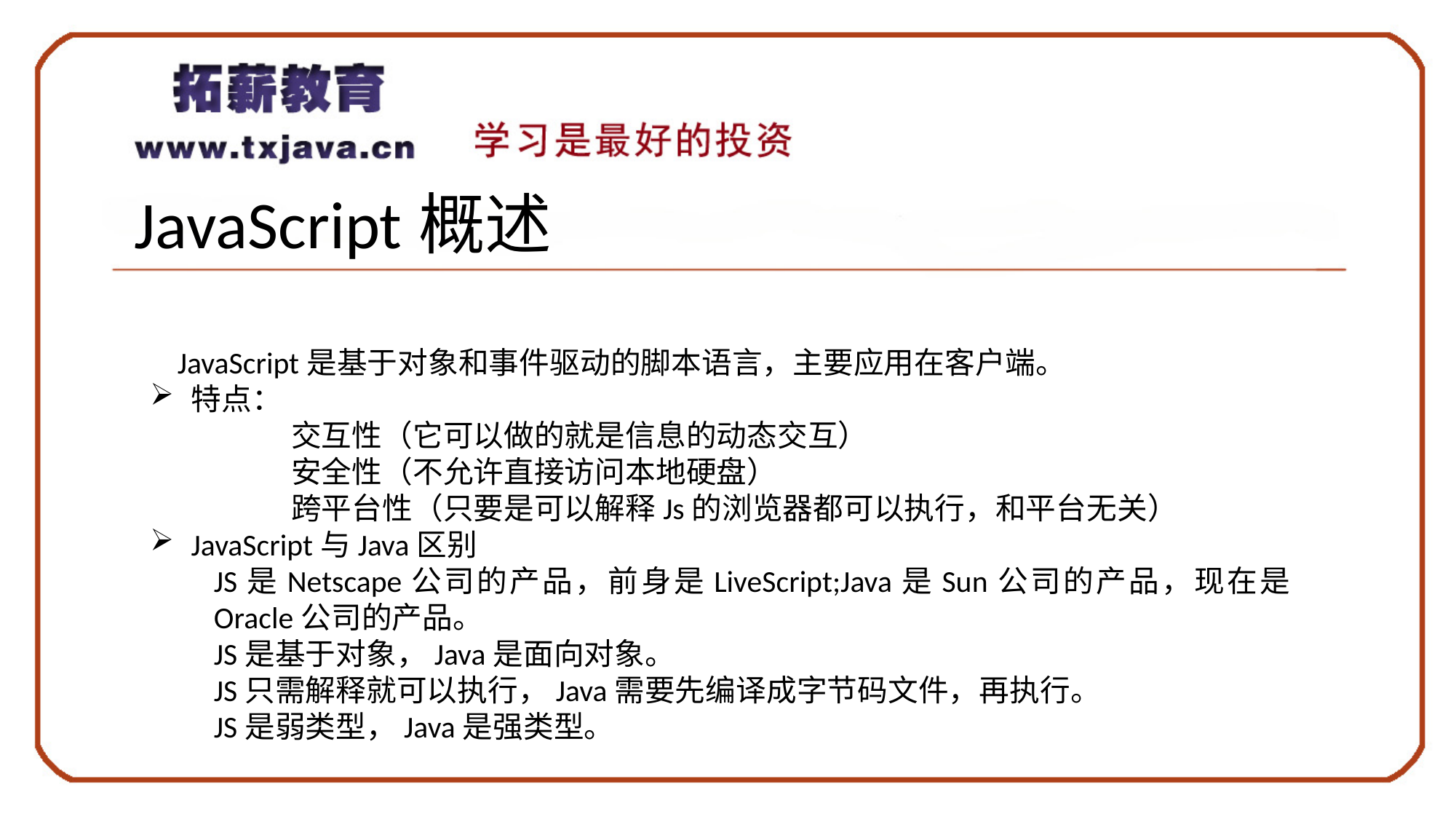

# JavaScript概述
JavaScript是基于对象和事件驱动的脚本语言，主要应用在客户端。
特点：
	交互性（它可以做的就是信息的动态交互）
	安全性（不允许直接访问本地硬盘）
	跨平台性（只要是可以解释Js的浏览器都可以执行，和平台无关）
JavaScript与Java区别
JS是Netscape公司的产品，前身是LiveScript;Java是Sun公司的产品，现在是Oracle公司的产品。
JS是基于对象，Java是面向对象。
JS只需解释就可以执行，Java需要先编译成字节码文件，再执行。
JS是弱类型，Java是强类型。